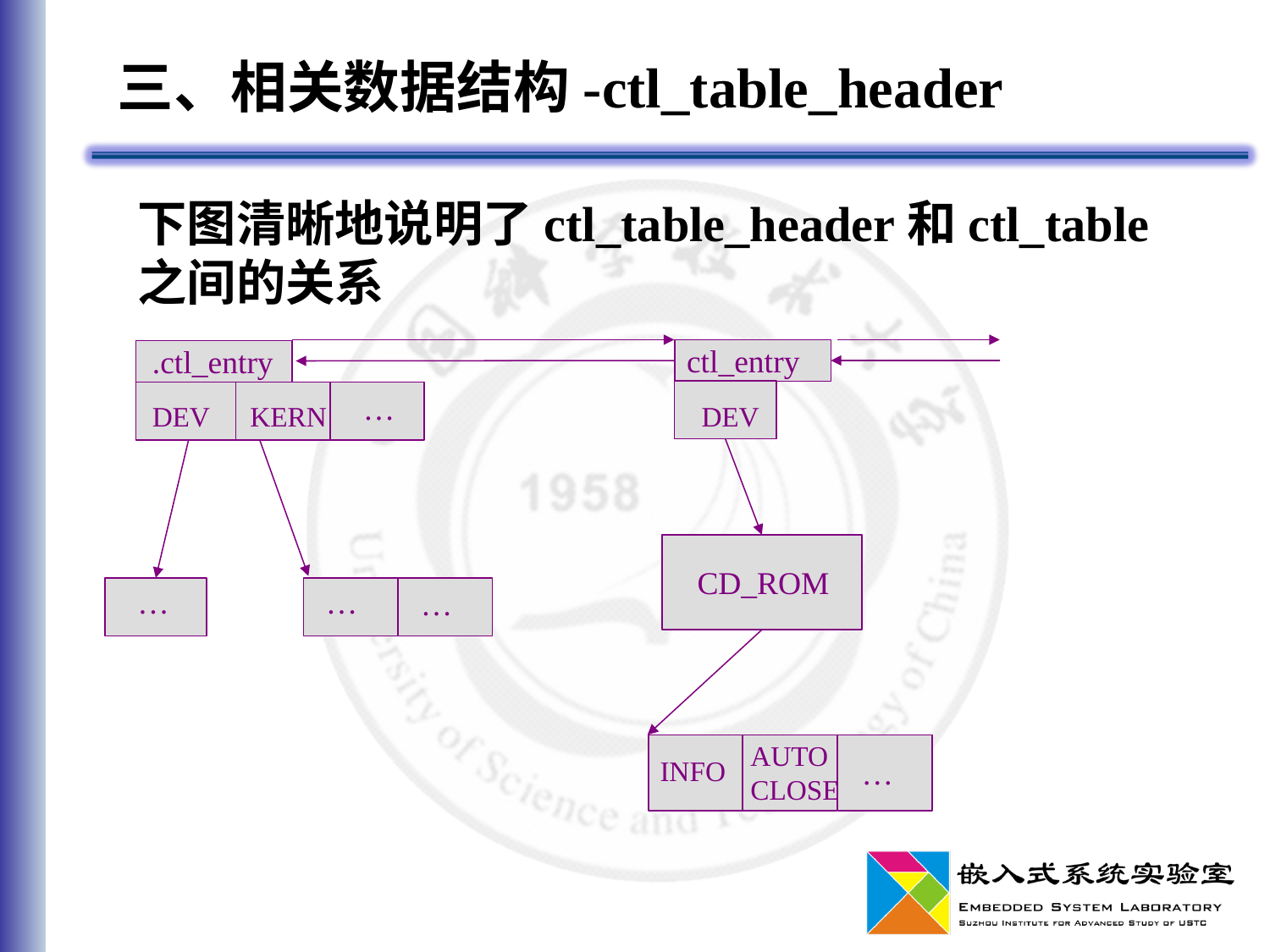

# 三、相关数据结构-ctl_table_header
下图清晰地说明了ctl_table_header和ctl_table之间的关系
ctl_entry
.ctl_entry

…
DEV
KERN
DEV

CD_ROM
…
…

…
AUTO
CLOSE

INFO
…